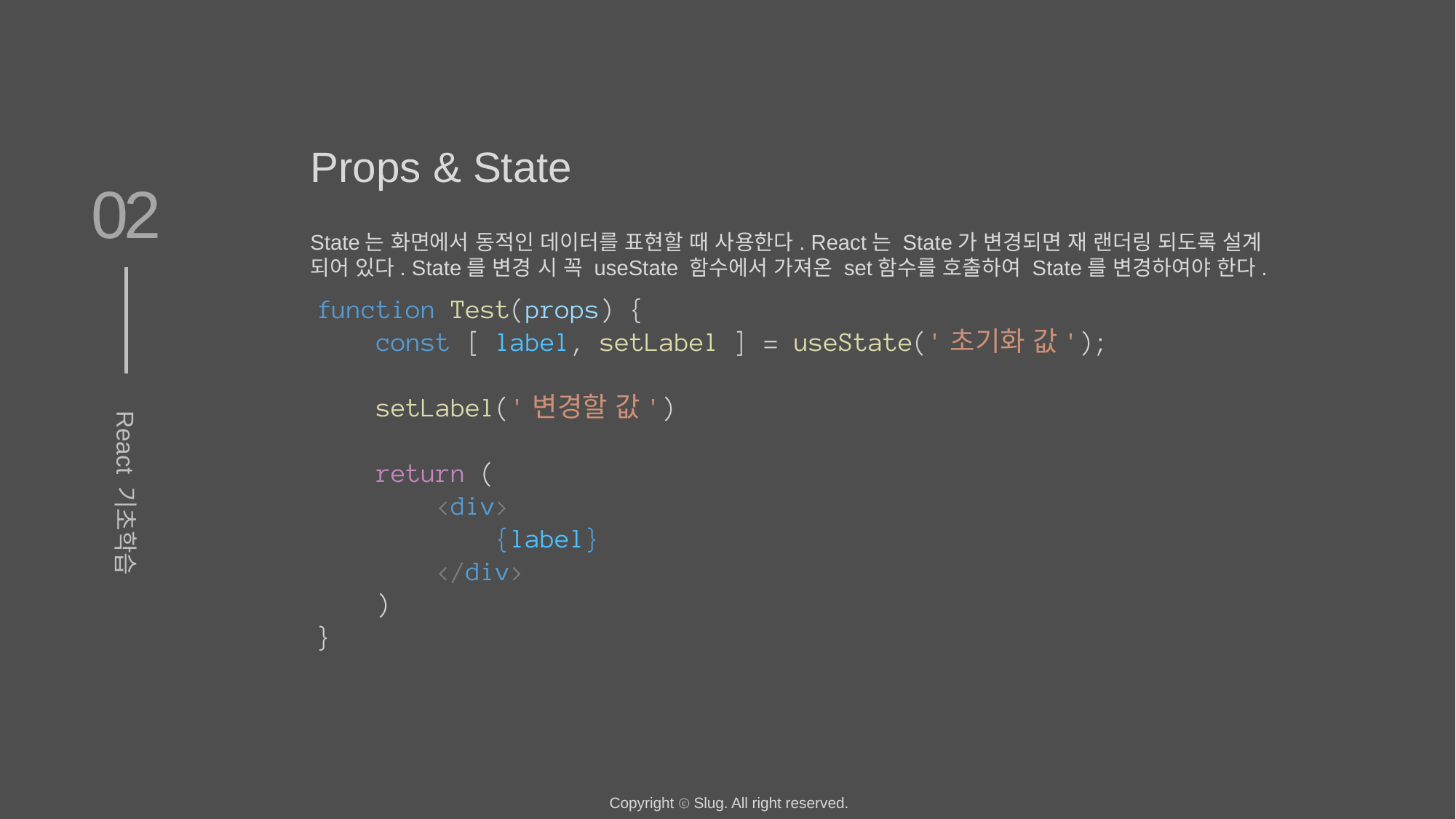

Props & State
02
State는 화면에서 동적인 데이터를 표현할 때 사용한다. React는 State가 변경되면 재 랜더링 되도록 설계 되어 있다. State를 변경 시 꼭 useState 함수에서 가져온 set함수를 호출하여 State를 변경하여야 한다.
function Test(props) {
    const [ label, setLabel ] = useState('초기화 값');
    setLabel('변경할 값')

    return (
        <div>
            {label}
        </div>
    )
}

React 기초학습
Copyright ⓒ Slug. All right reserved.